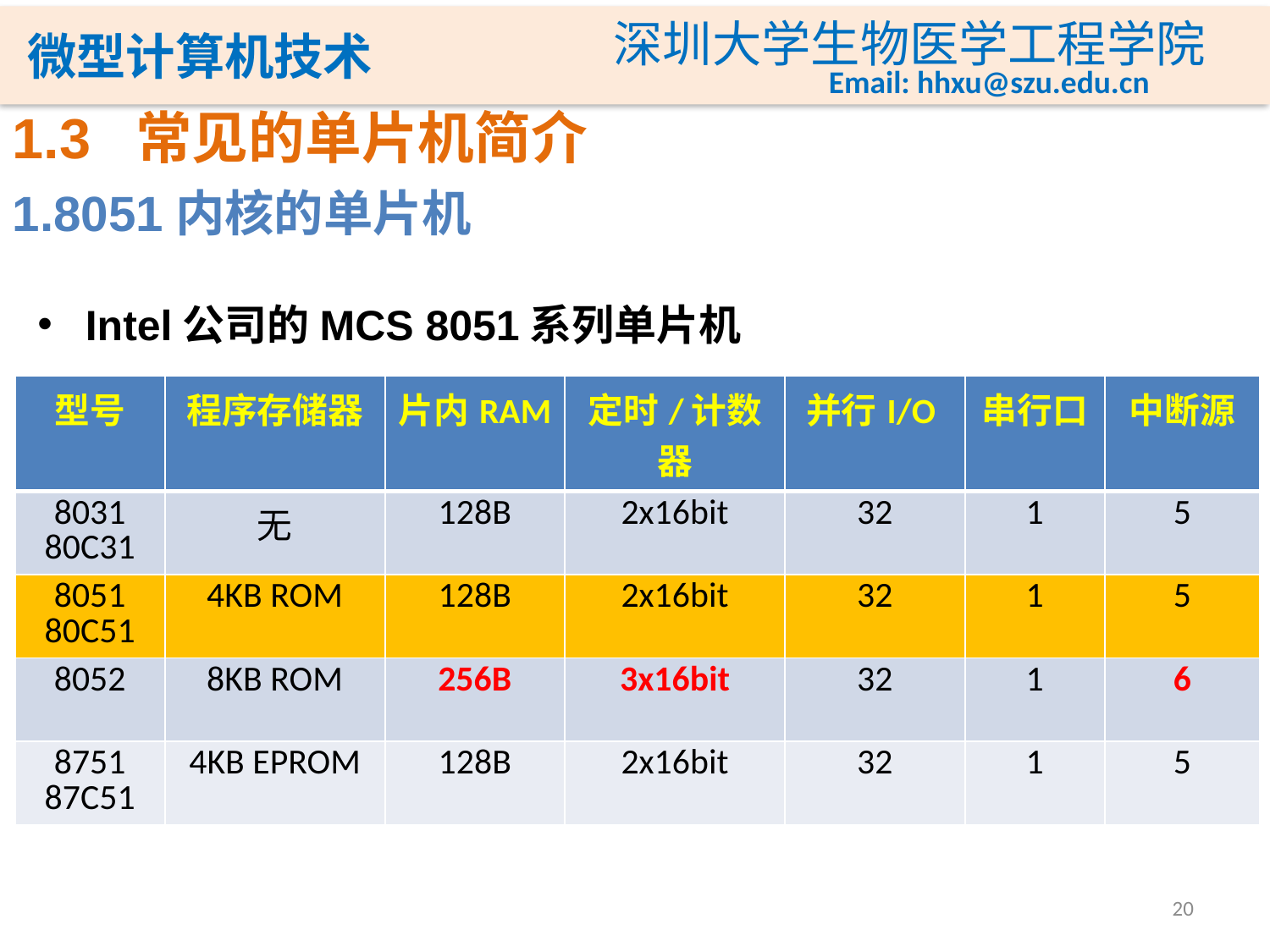

# 1.3  常见的单片机简介
1.8051内核的单片机
Intel公司的MCS 8051系列单片机
| 型号 | 程序存储器 | 片内RAM | 定时/计数器 | 并行I/O | 串行口 | 中断源 |
| --- | --- | --- | --- | --- | --- | --- |
| 8031 80C31 | 无 | 128B | 2x16bit | 32 | 1 | 5 |
| 8051 80C51 | 4KB ROM | 128B | 2x16bit | 32 | 1 | 5 |
| 8052 | 8KB ROM | 256B | 3x16bit | 32 | 1 | 6 |
| 8751 87C51 | 4KB EPROM | 128B | 2x16bit | 32 | 1 | 5 |
20